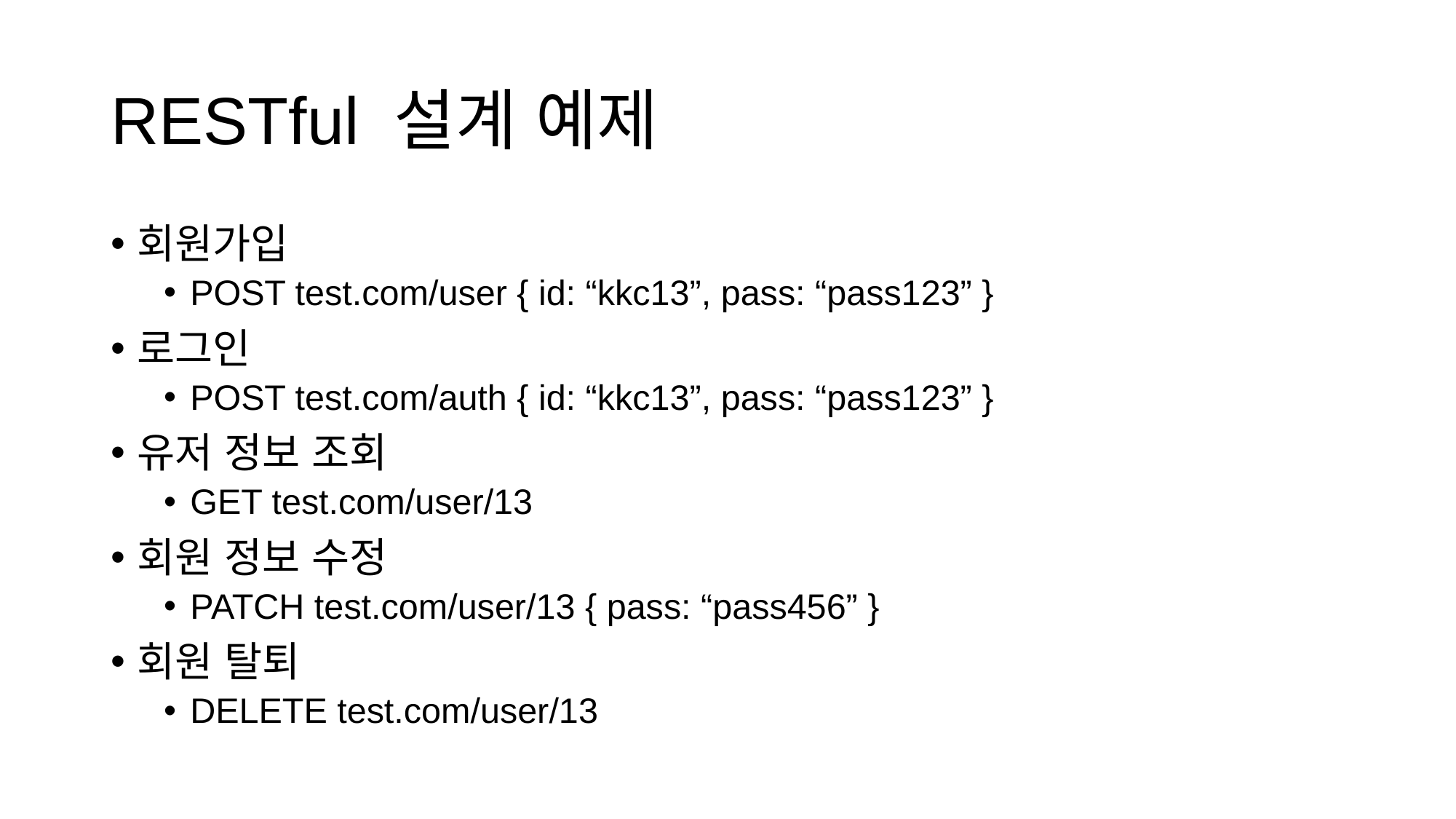

# RESTful 설계 예제
회원가입
POST test.com/user { id: “kkc13”, pass: “pass123” }
로그인
POST test.com/auth { id: “kkc13”, pass: “pass123” }
유저 정보 조회
GET test.com/user/13
회원 정보 수정
PATCH test.com/user/13 { pass: “pass456” }
회원 탈퇴
DELETE test.com/user/13